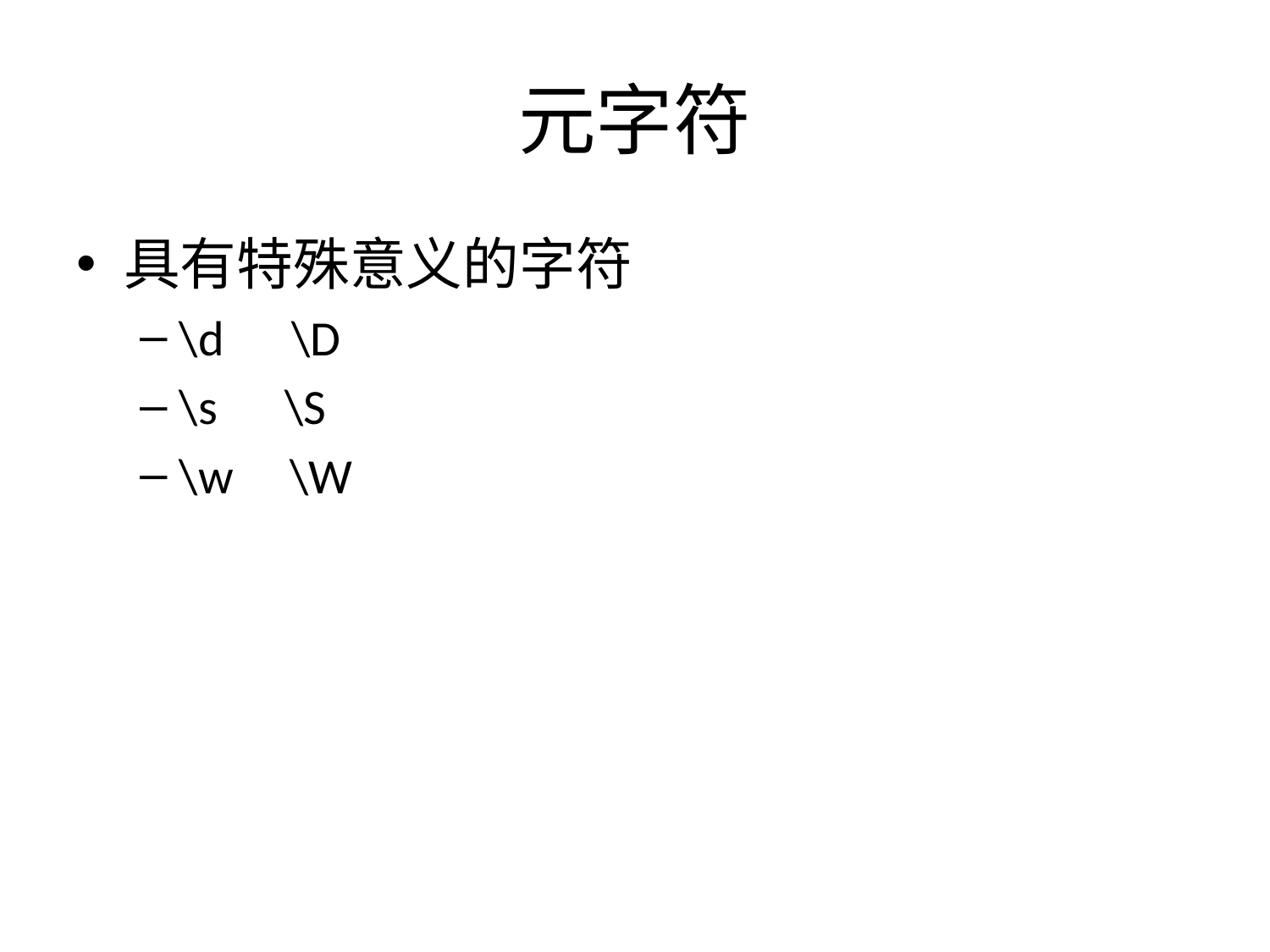

# 元字符
具有特殊意义的字符
\d      \D
\s      \S
\w     \W